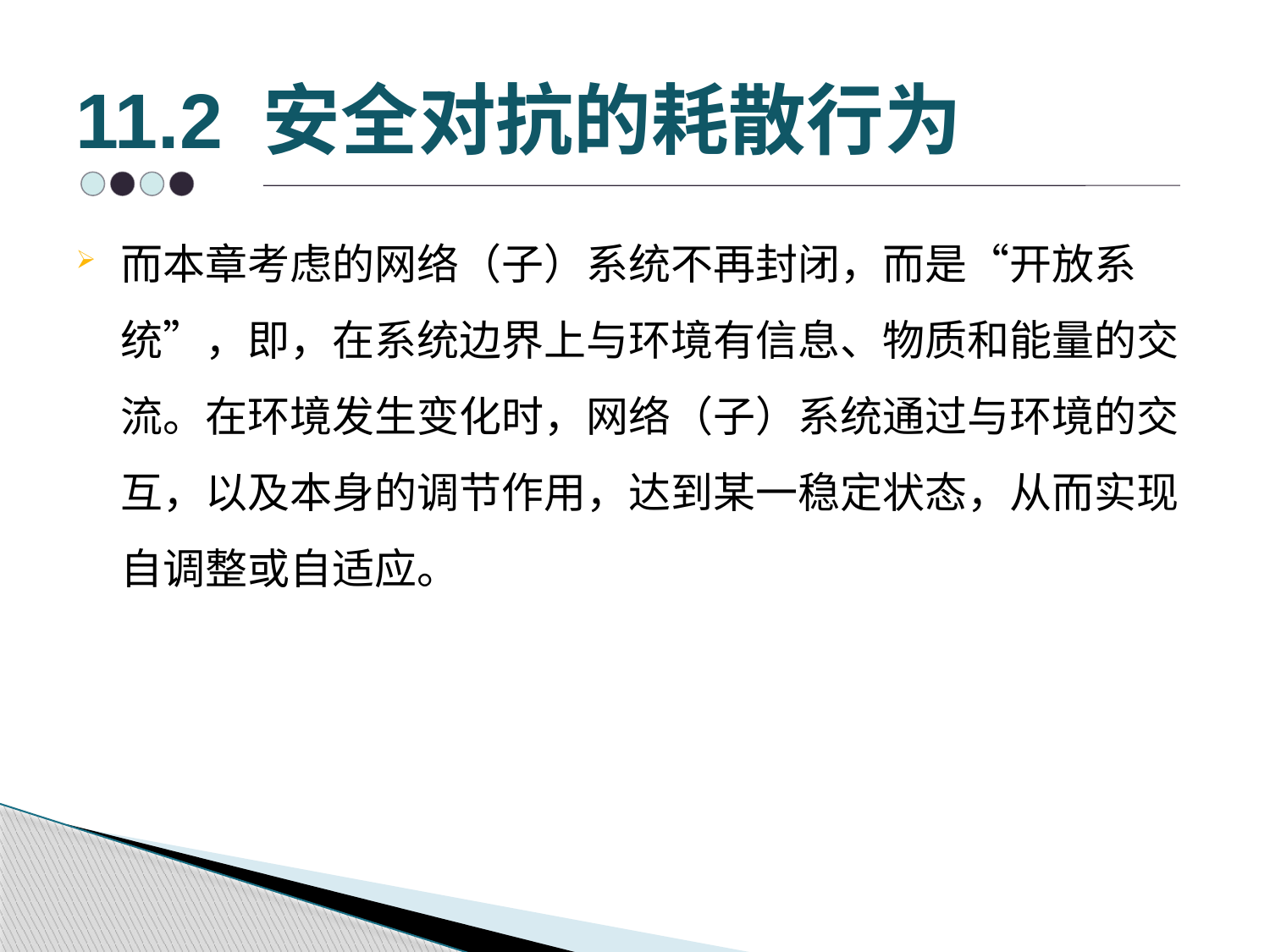

# 11.2 安全对抗的耗散行为

而本章考虑的网络（子）系统不再封闭，而是“开放系统”，即，在系统边界上与环境有信息、物质和能量的交流。在环境发生变化时，网络（子）系统通过与环境的交互，以及本身的调节作用，达到某一稳定状态，从而实现自调整或自适应。